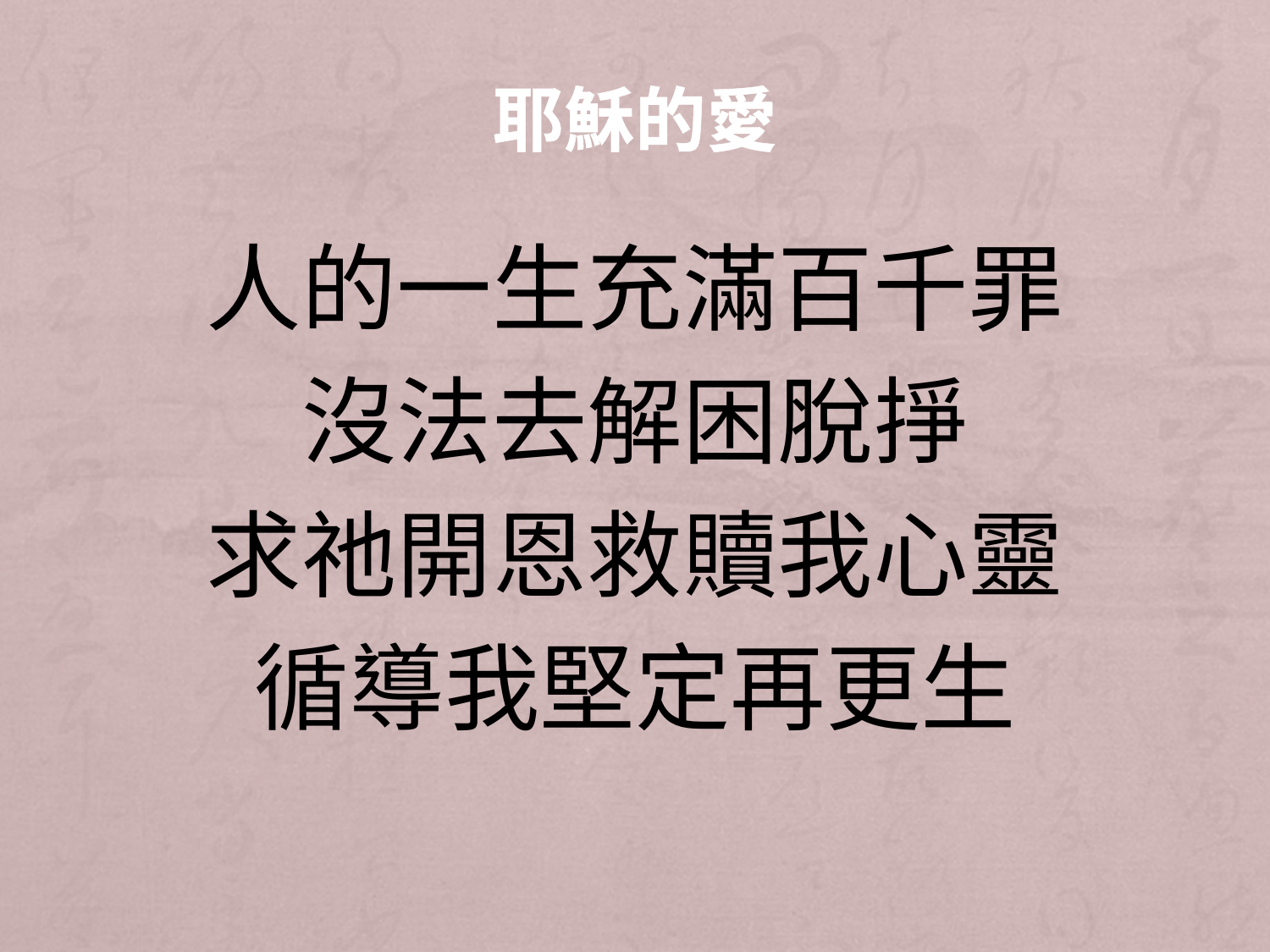

# 耶穌的愛
人的一生充滿百千罪
沒法去解困脫掙
求祂開恩救贖我心靈
循導我堅定再更生